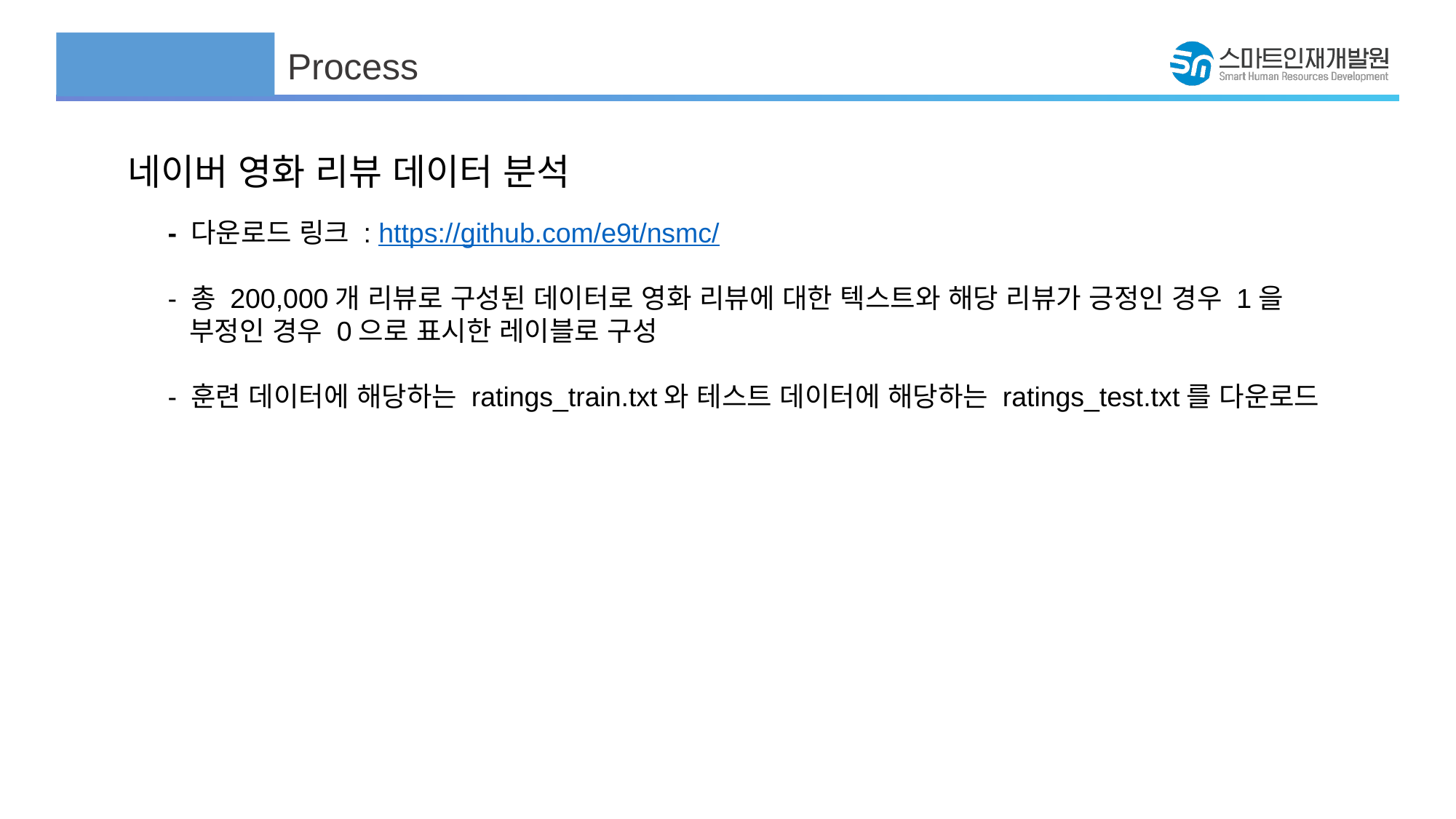

Process
네이버 영화 리뷰 데이터 분석
- 다운로드 링크 : https://github.com/e9t/nsmc/

- 총 200,000개 리뷰로 구성된 데이터로 영화 리뷰에 대한 텍스트와 해당 리뷰가 긍정인 경우 1을 부정인 경우 0으로 표시한 레이블로 구성

- 훈련 데이터에 해당하는 ratings_train.txt와 테스트 데이터에 해당하는 ratings_test.txt를 다운로드